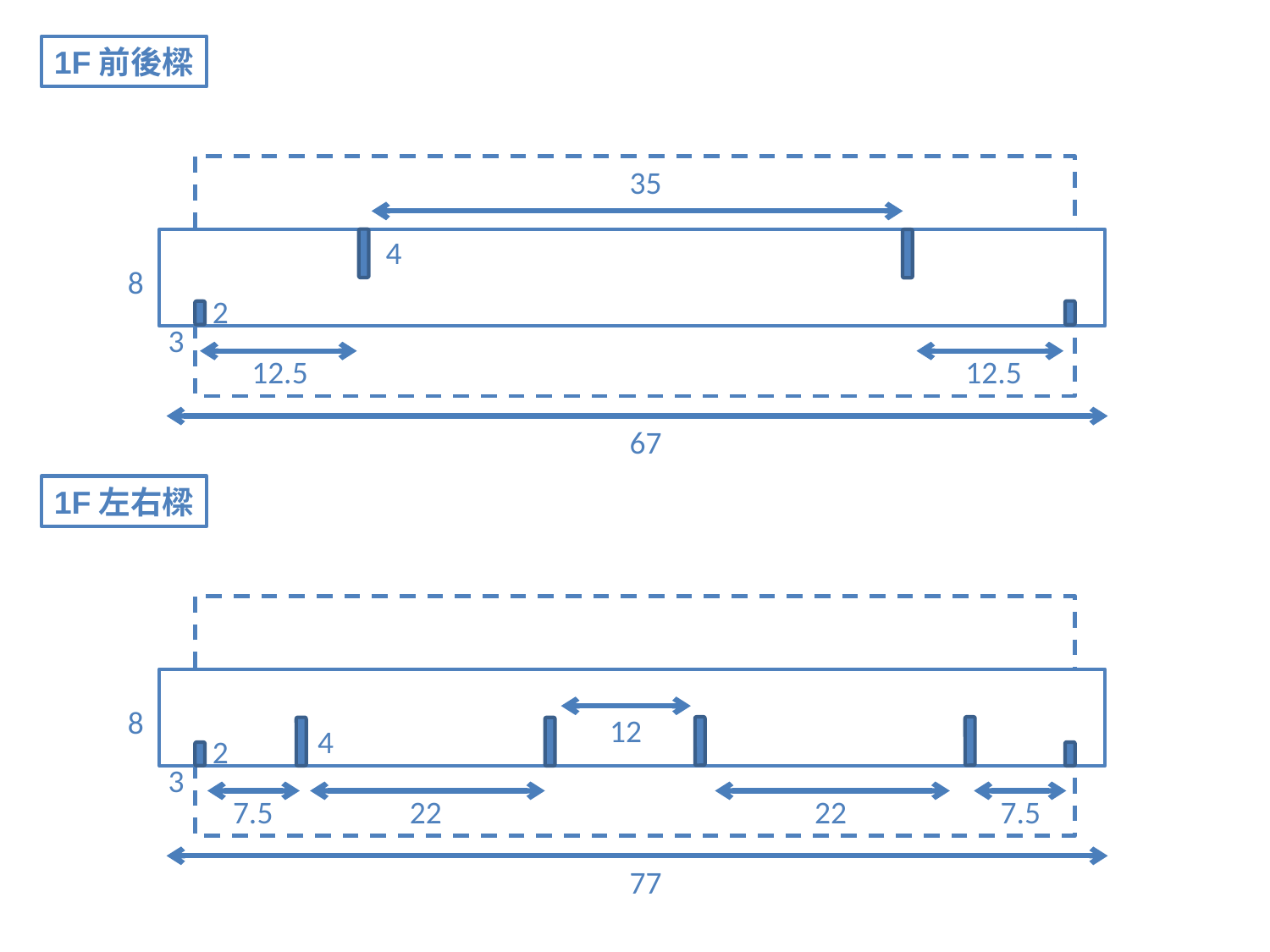

1F前後樑

35
4

8
2

3
12.5
12.5
67
1F左右樑

8
12
4
2

3
22
7.5
22
7.5
77